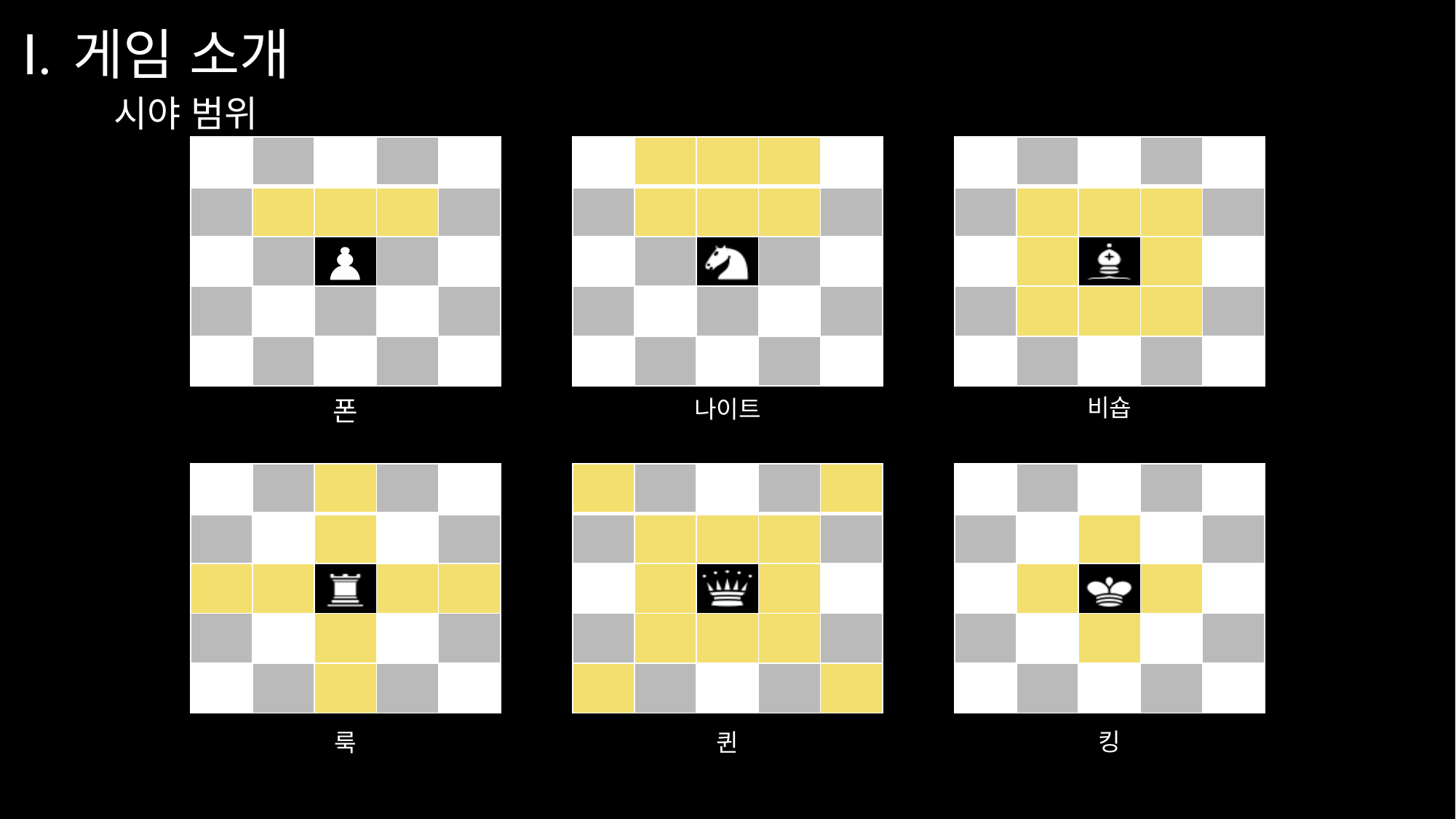

# Ⅰ. 게임 소개
시야 범위
|  |  |  |  |  |
| --- | --- | --- | --- | --- |
|  |  |  |  |  |
|  |  |  |  |  |
|  |  |  |  |  |
|  |  |  |  |  |
|  |  |  |  |  |
| --- | --- | --- | --- | --- |
|  |  |  |  |  |
|  |  |  |  |  |
|  |  |  |  |  |
|  |  |  |  |  |
|  |  |  |  |  |
| --- | --- | --- | --- | --- |
|  |  |  |  |  |
|  |  |  |  |  |
|  |  |  |  |  |
|  |  |  |  |  |
비숍
폰
나이트
|  |  |  |  |  |
| --- | --- | --- | --- | --- |
|  |  |  |  |  |
|  |  |  |  |  |
|  |  |  |  |  |
|  |  |  |  |  |
|  |  |  |  |  |
| --- | --- | --- | --- | --- |
|  |  |  |  |  |
|  |  |  |  |  |
|  |  |  |  |  |
|  |  |  |  |  |
|  |  |  |  |  |
| --- | --- | --- | --- | --- |
|  |  |  |  |  |
|  |  |  |  |  |
|  |  |  |  |  |
|  |  |  |  |  |
킹
룩
퀸